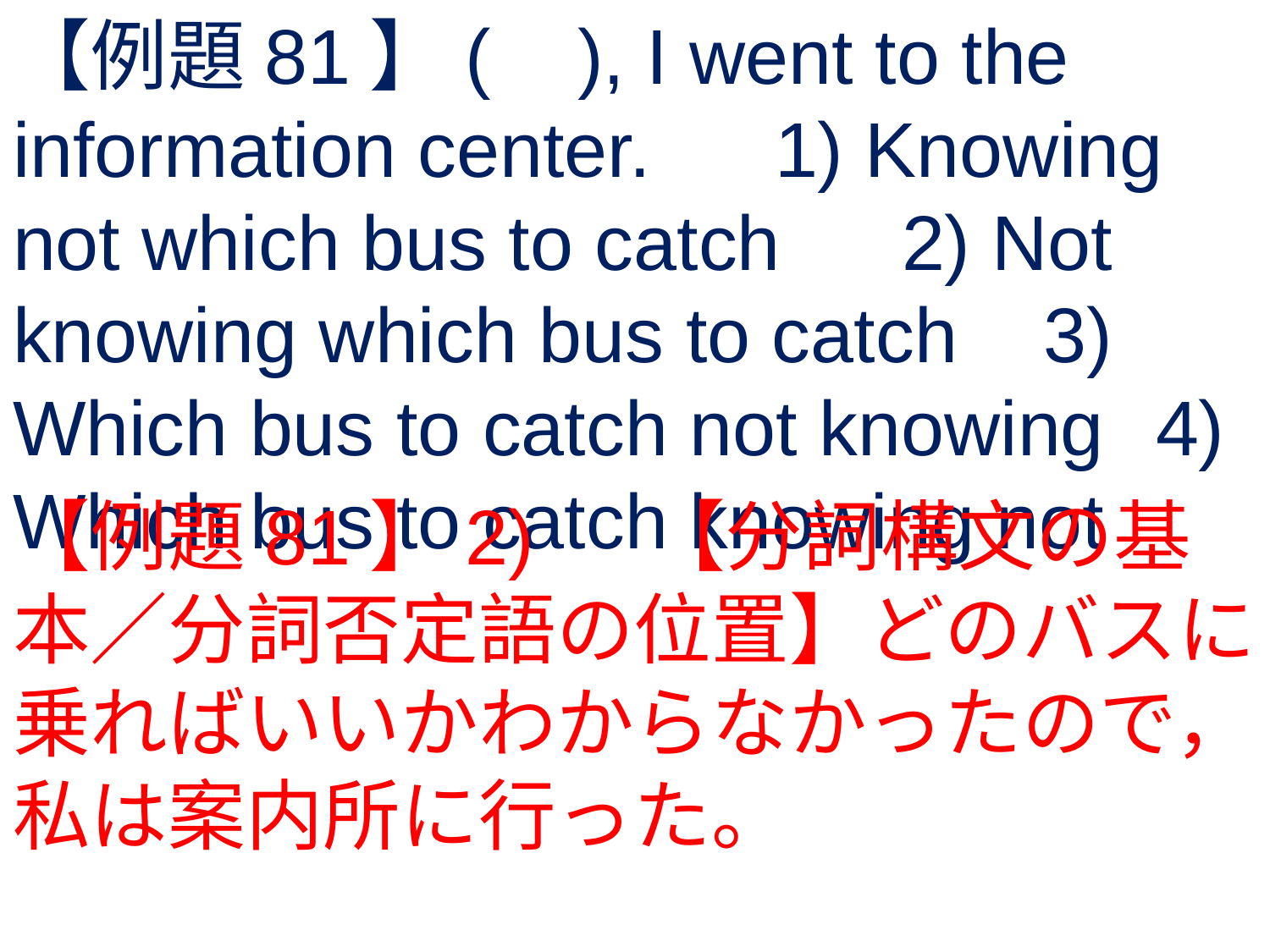

# 【例題81】(    ), I went to the information center.	1) Knowing not which bus to catch	2) Not knowing which bus to catch    3) Which bus to catch not knowing	4) Which bus to catch knowing not
【例題81】2) 	【分詞構文の基本／分詞否定語の位置】どのバスに乗ればいいかわからなかったので，私は案内所に行った。